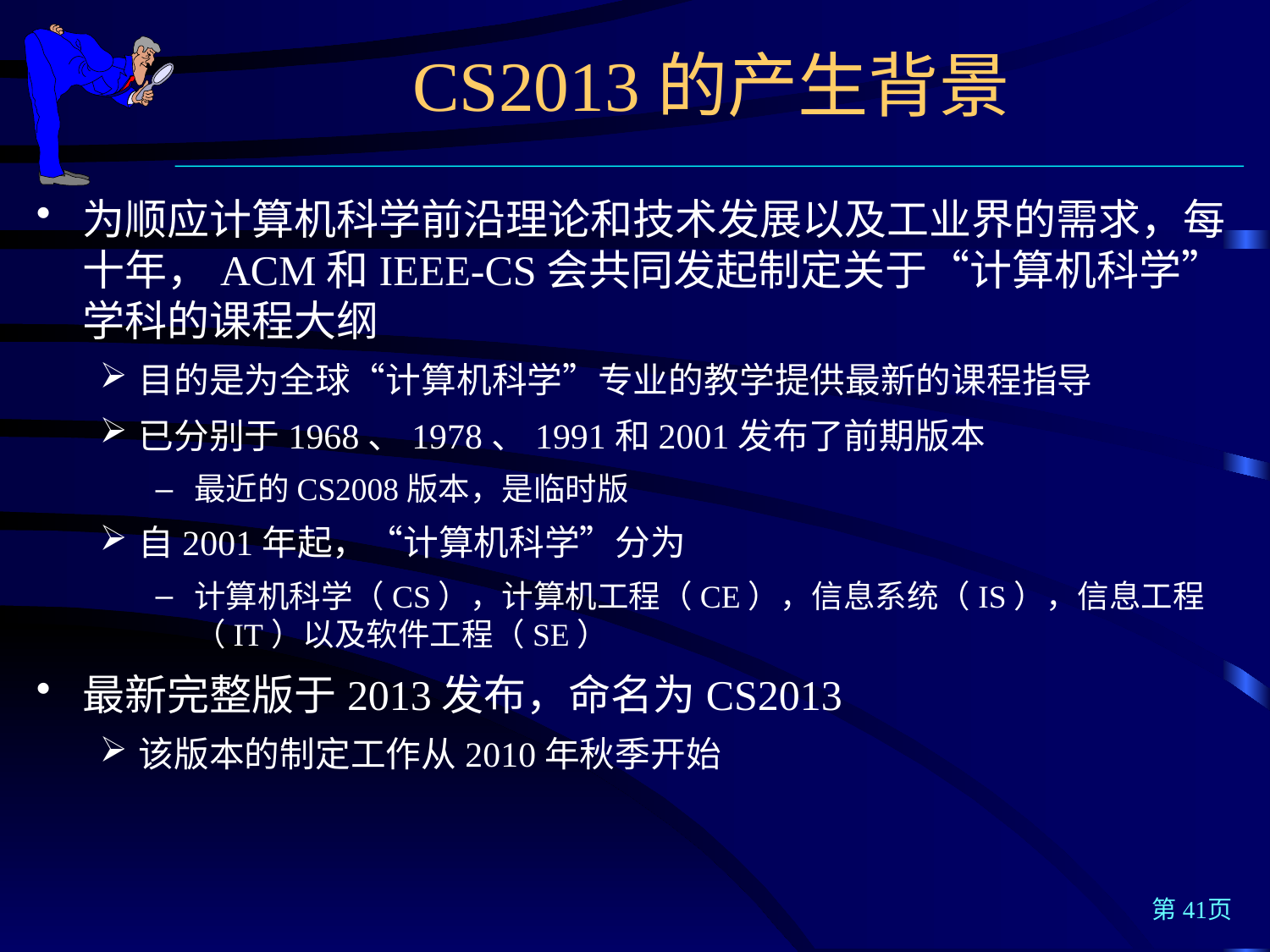

CS2013的产生背景
为顺应计算机科学前沿理论和技术发展以及工业界的需求，每十年，ACM和IEEE-CS会共同发起制定关于“计算机科学”学科的课程大纲
目的是为全球“计算机科学”专业的教学提供最新的课程指导
已分别于1968、1978、1991和2001发布了前期版本
最近的CS2008版本，是临时版
自2001年起，“计算机科学”分为
计算机科学（CS），计算机工程（CE），信息系统（IS），信息工程（IT）以及软件工程（SE）
最新完整版于2013发布，命名为CS2013
该版本的制定工作从2010年秋季开始
第41页